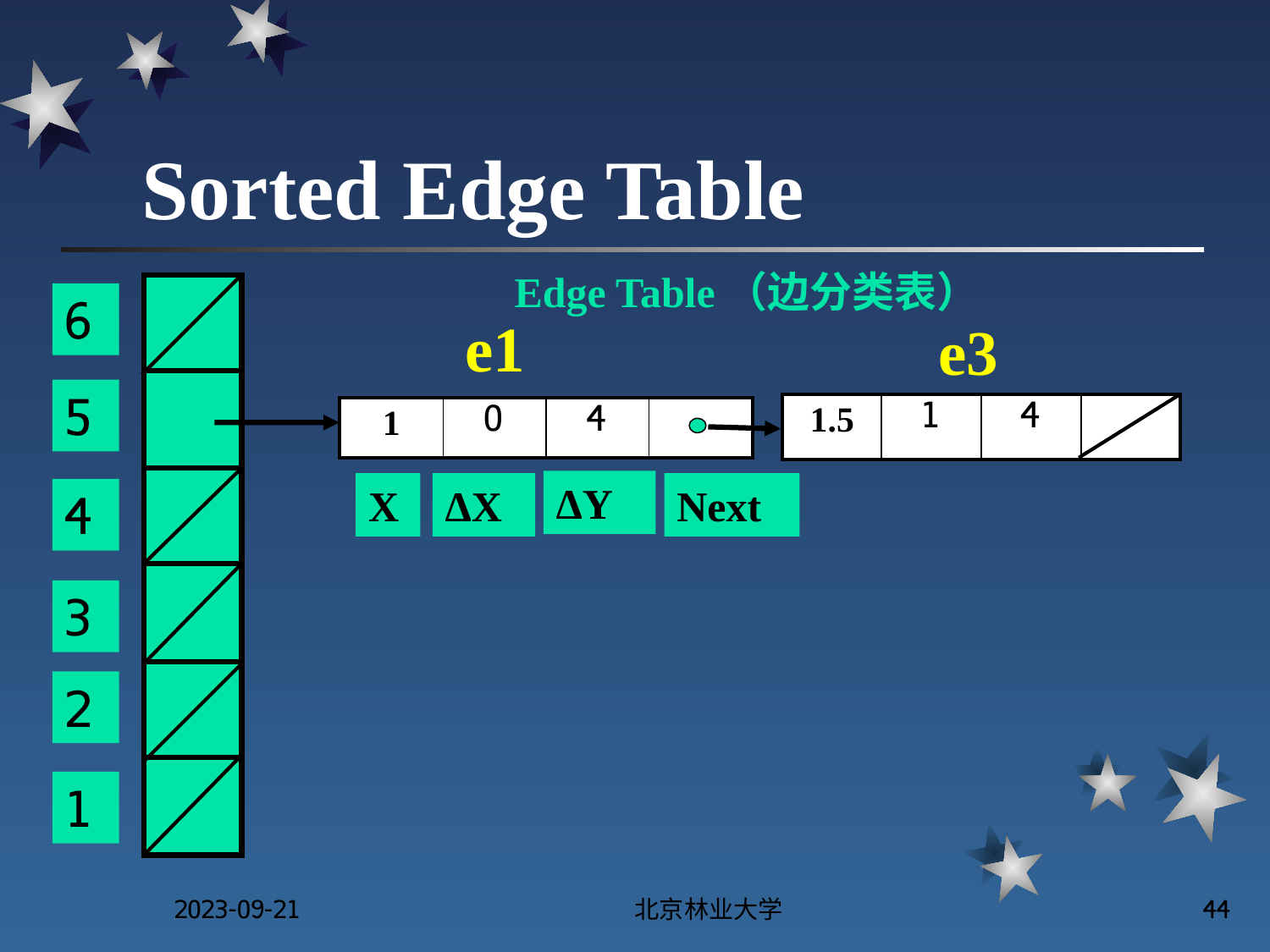

# Sorted Edge Table
Edge Table（边分类表）

6
e1
e3

5
| 1.5 | 1 | 4 |  |
| --- | --- | --- | --- |

| 1 | 0 | 4 |  |
| --- | --- | --- | --- |

ΔY
X
ΔX
Next
4

3

2

1
2023-09-21
北京林业大学
44